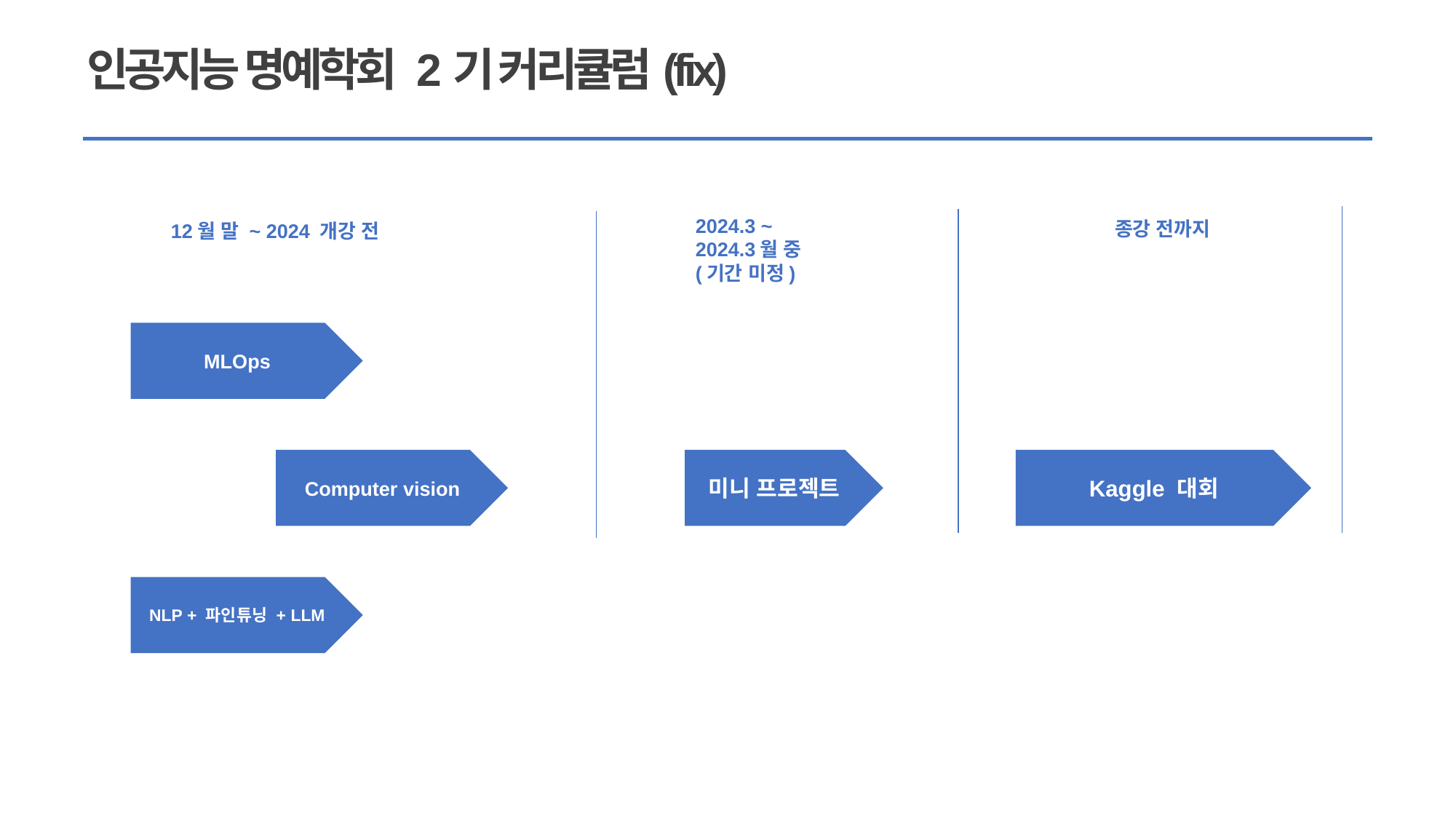

인공지능 명예학회 2기 커리큘럼(fix)
2024.3 ~
2024.3월 중
(기간 미정)
종강 전까지
 12월 말 ~ 2024 개강 전
MLOps
Computer vision
미니 프로젝트
Kaggle 대회
NLP + 파인튜닝 + LLM